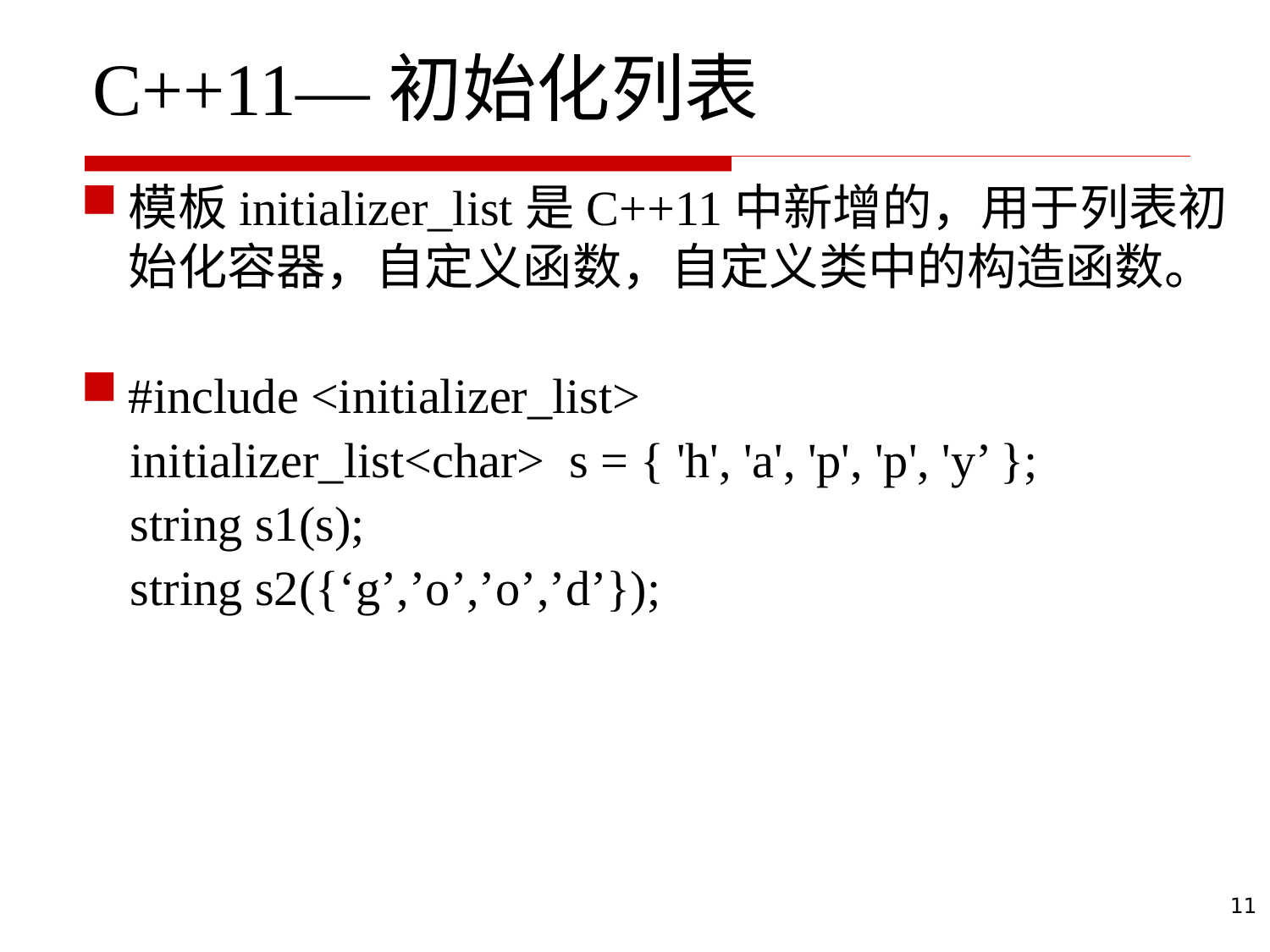

# C++11—初始化列表
模板initializer_list是C++11中新增的，用于列表初始化容器，自定义函数，自定义类中的构造函数。

#include <initializer_list>
    initializer_list<char>  s = { 'h', 'a', 'p', 'p', 'y’ };
    string s1(s);
    string s2({‘g’,’o’,’o’,’d’});
11